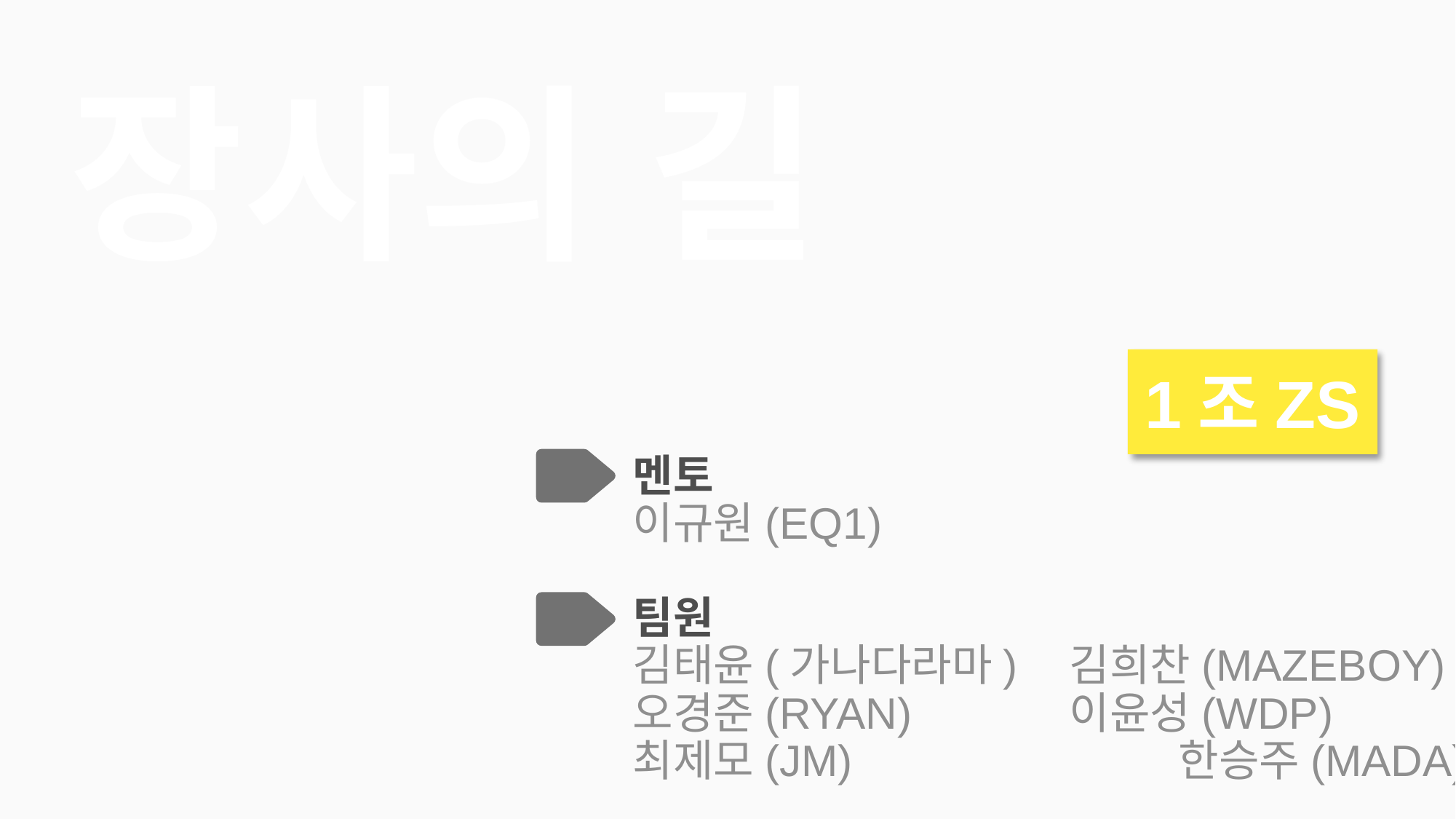

장사의 길
1조ZS
# 멘토 이규원(EQ1) 팀원 김태윤(가나다라마)	김희찬(MAZEBOY) 오경준(RYAN)		이윤성(WDP) 최제모(JM)			한승주(MADA)